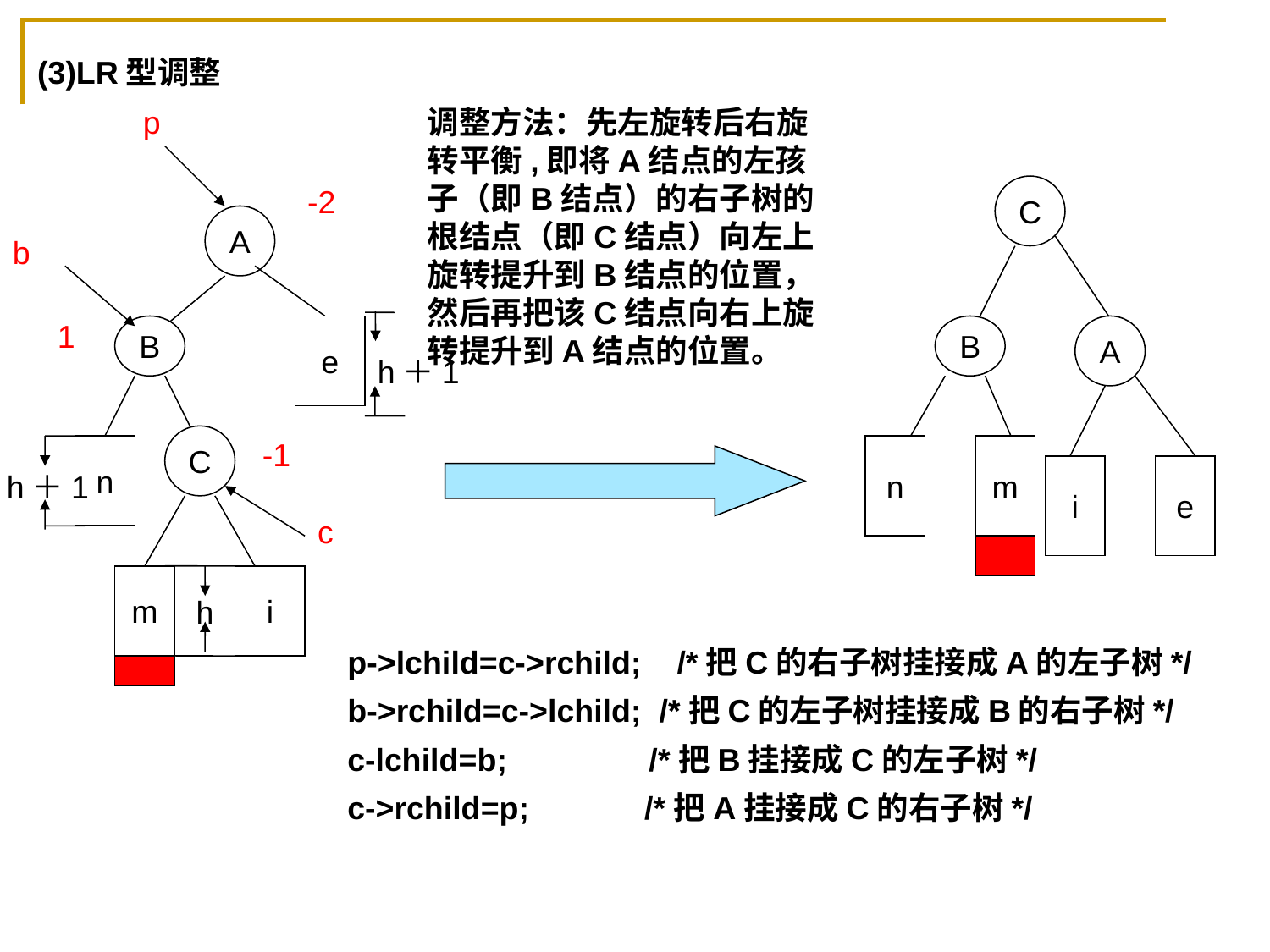

(3)LR型调整
    p
调整方法：先左旋转后右旋转平衡,即将A结点的左孩子（即B结点）的右子树的根结点（即C结点）向左上旋转提升到B结点的位置，然后再把该C结点向右上旋转提升到A结点的位置。

-2
C
-1
A
b

1
0

B
e
B
A
h＋1

C
0
-1

n
n
m

i
e
h＋1

c

m

i
 h

p->lchild=c->rchild;    /*把C的右子树挂接成A的左子树*/
b->rchild=c->lchild;  /*把C的左子树挂接成B的右子树*/
c-lchild=b;                /*把B挂接成C的左子树*/
c->rchild=p;             /*把A挂接成C的右子树*/